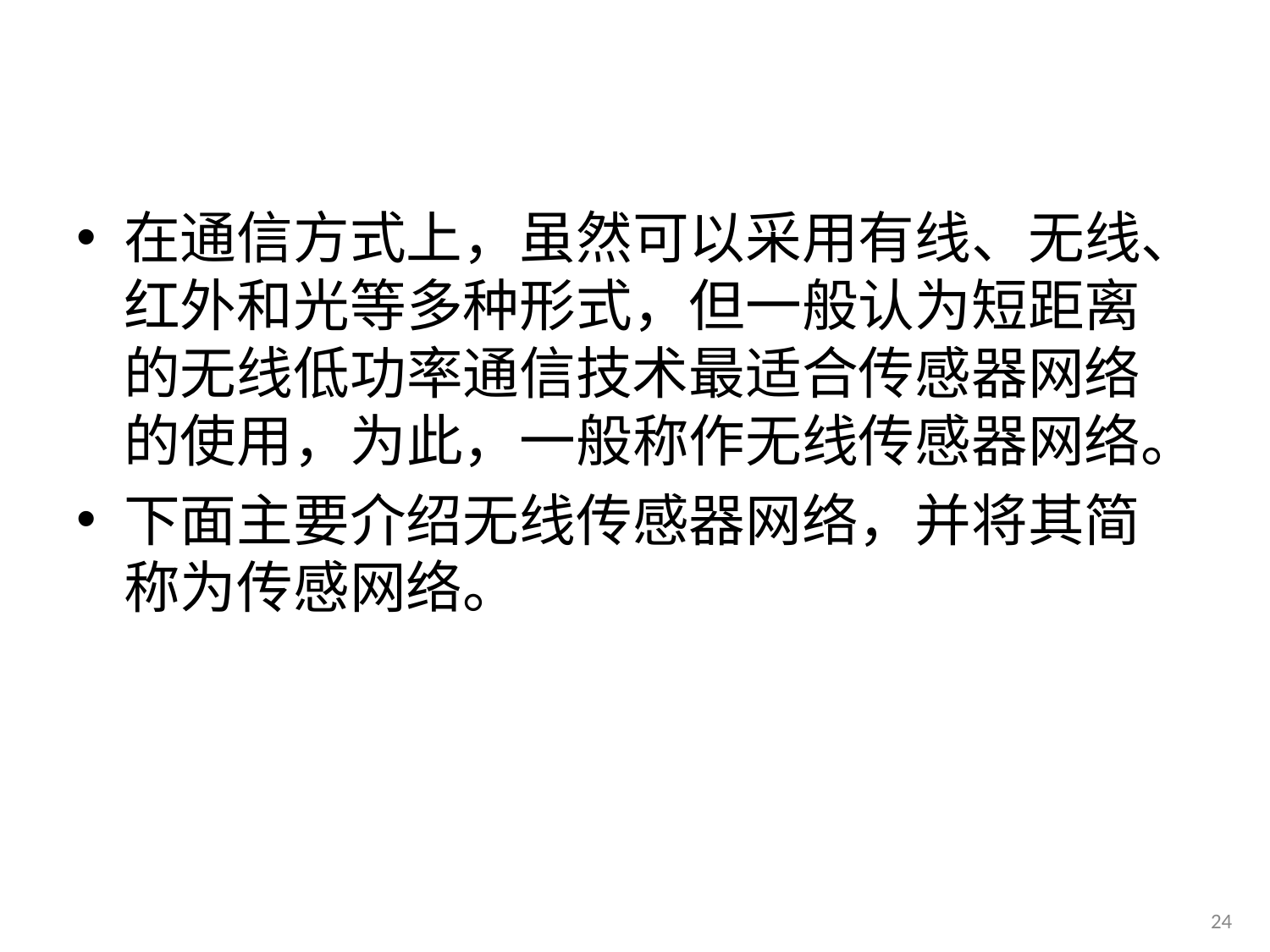

在通信方式上，虽然可以采用有线、无线、红外和光等多种形式，但一般认为短距离的无线低功率通信技术最适合传感器网络的使用，为此，一般称作无线传感器网络。
下面主要介绍无线传感器网络，并将其简称为传感网络。
24